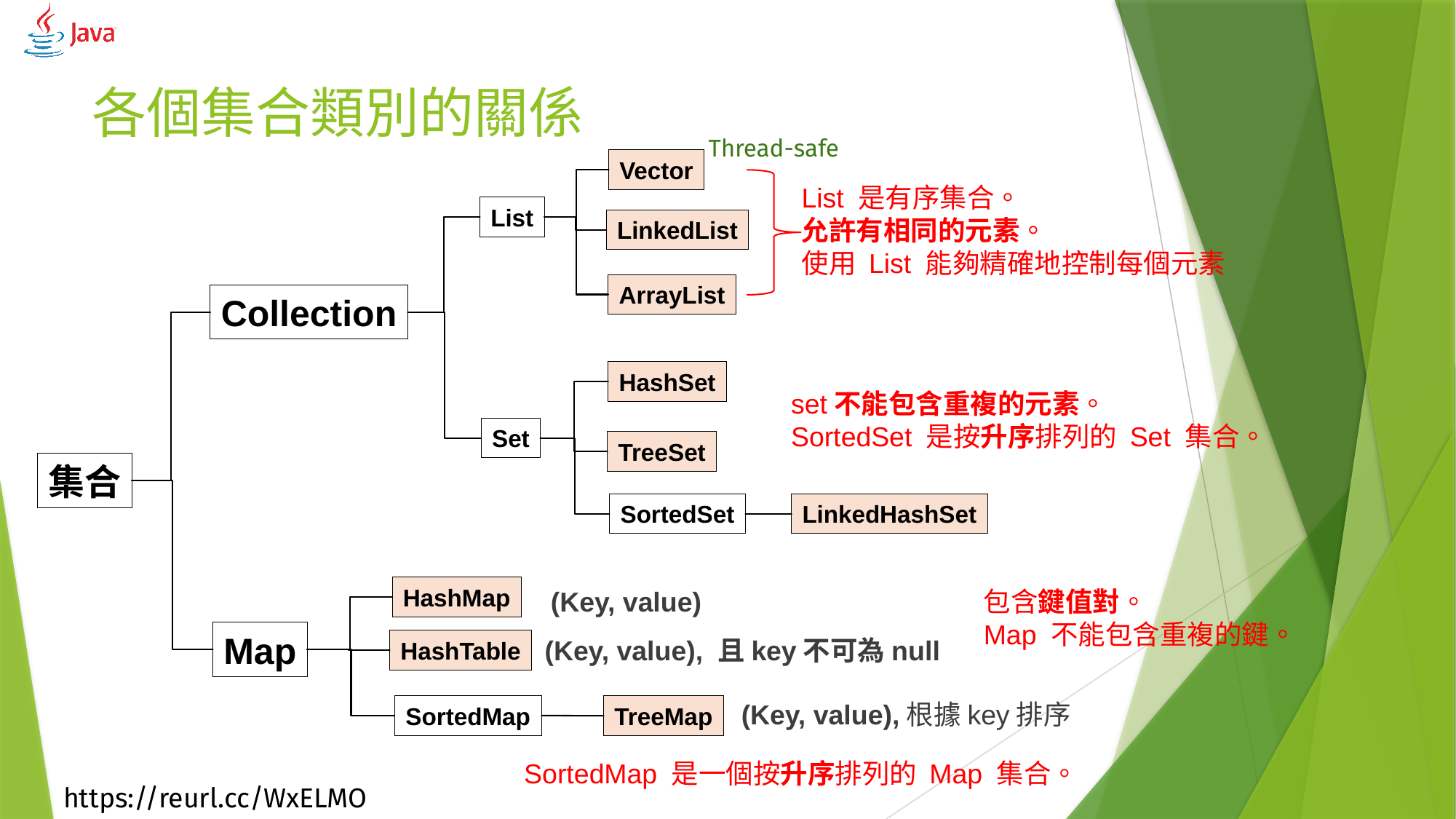

# 各個集合類別的關係
Thread-safe
Vector

List 是有序集合。
允許有相同的元素。
使用 List 能夠精確地控制每個元素
List
LinkedList
ArrayList
Collection
HashSet
set不能包含重複的元素。
SortedSet 是按升序排列的 Set 集合。
Set
TreeSet
集合
SortedSet
LinkedHashSet
HashMap
(Key, value)
包含鍵值對。
Map 不能包含重複的鍵。
Map
(Key, value), 且key不可為null
HashTable
(Key, value),根據key排序
SortedMap
TreeMap
SortedMap 是一個按升序排列的 Map 集合。